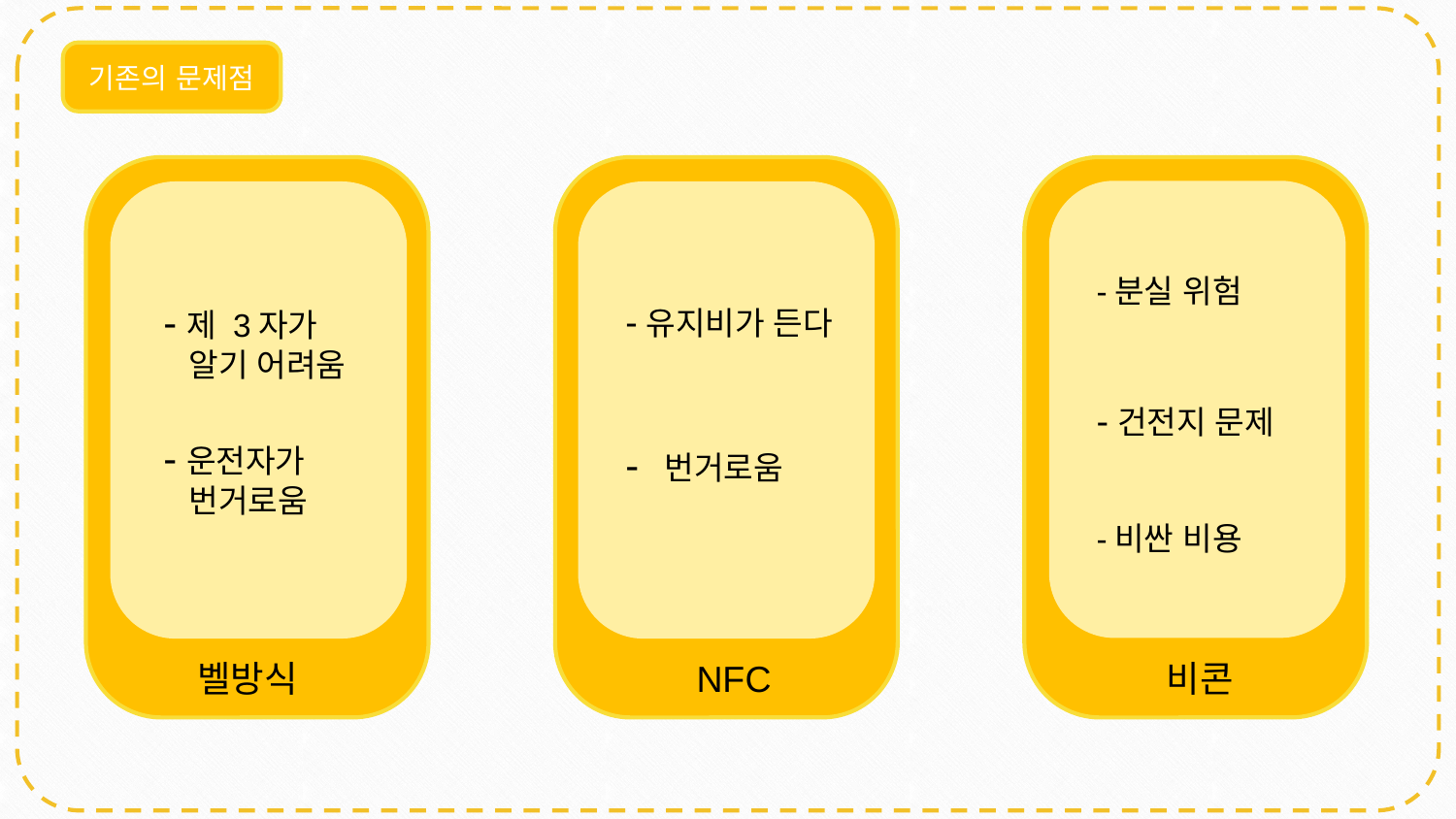

기존의 문제점
기존의 문제점

벨방식
기존의 문제점

NFC
기존의 문제점

비콘
-분실 위험

-건전지 문제

-비싼 비용
-제 3자가
  알기 어려움

-운전자가
  번거로움
-유지비가 든다

-  번거로움